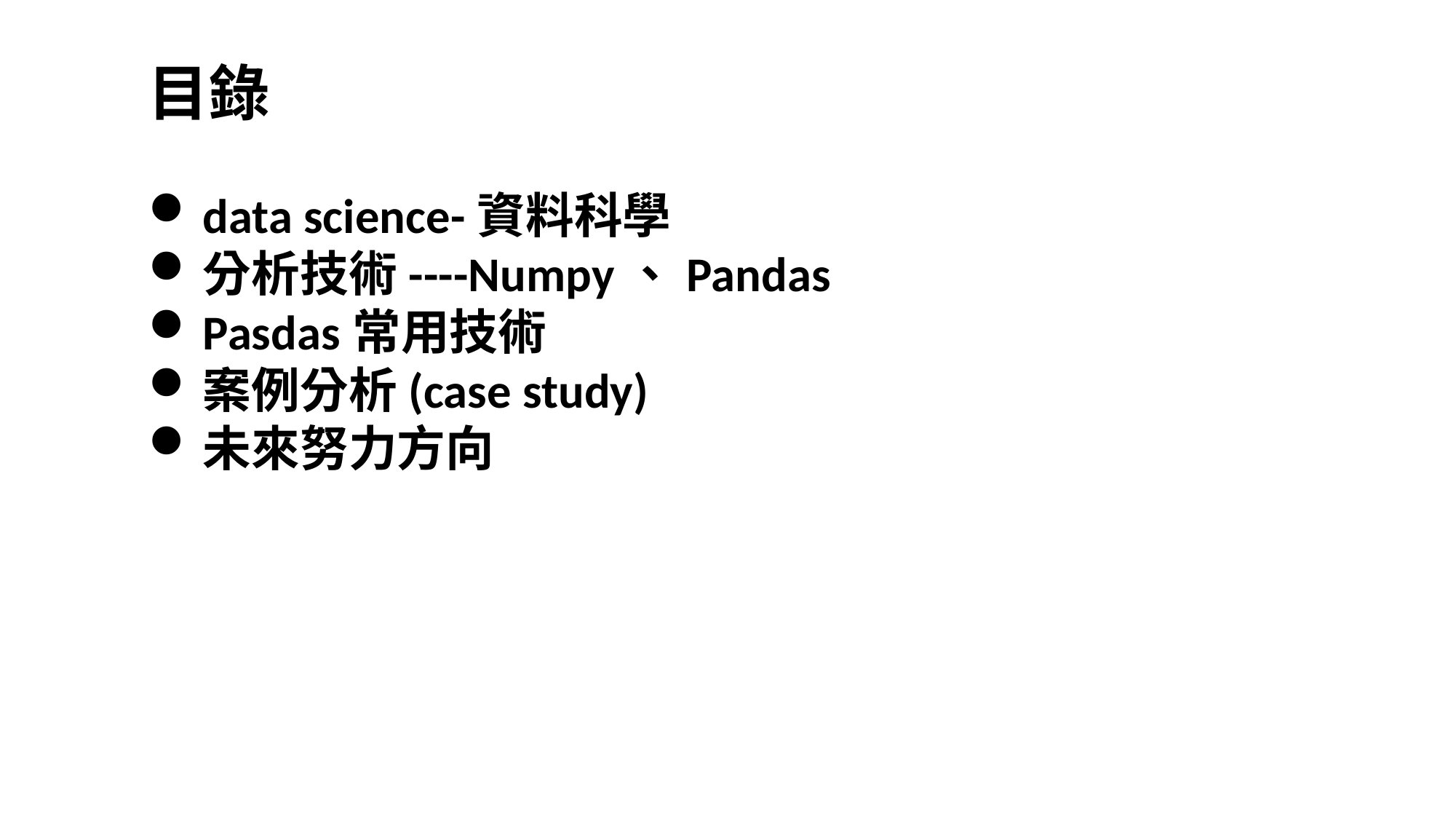

目錄
data science-資料科學
分析技術----Numpy、Pandas
Pasdas常用技術
案例分析(case study)
未來努力方向